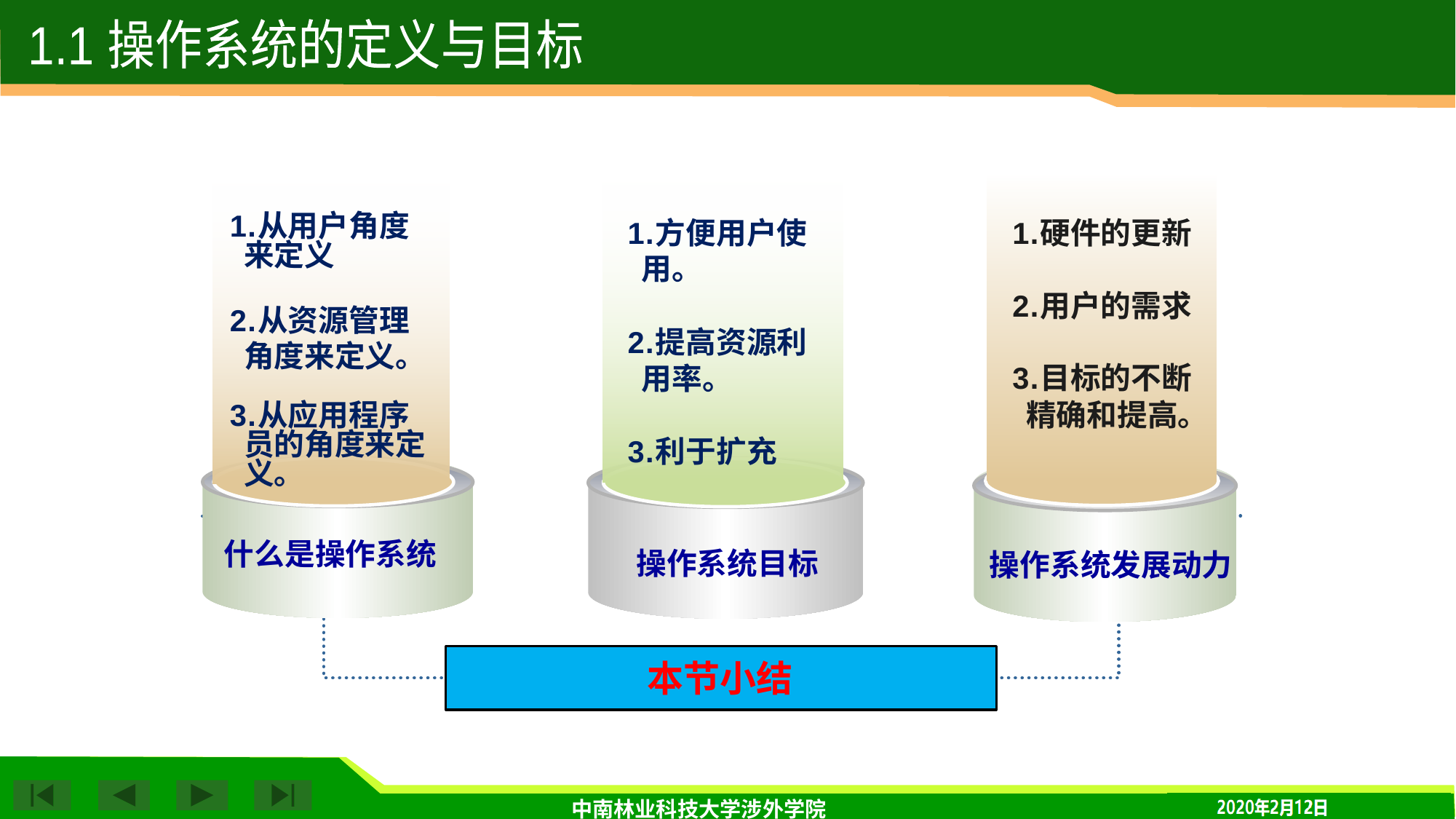

1.1 操作系统的定义与目标

从用户角度来定义

从资源管理角度来定义。

从应用程序员的角度来定义。
方便用户使用。

提高资源利用率。

利于扩充
硬件的更新

用户的需求

目标的不断精确和提高。

什么是操作系统
操作系统目标
操作系统发展动力

本节小结